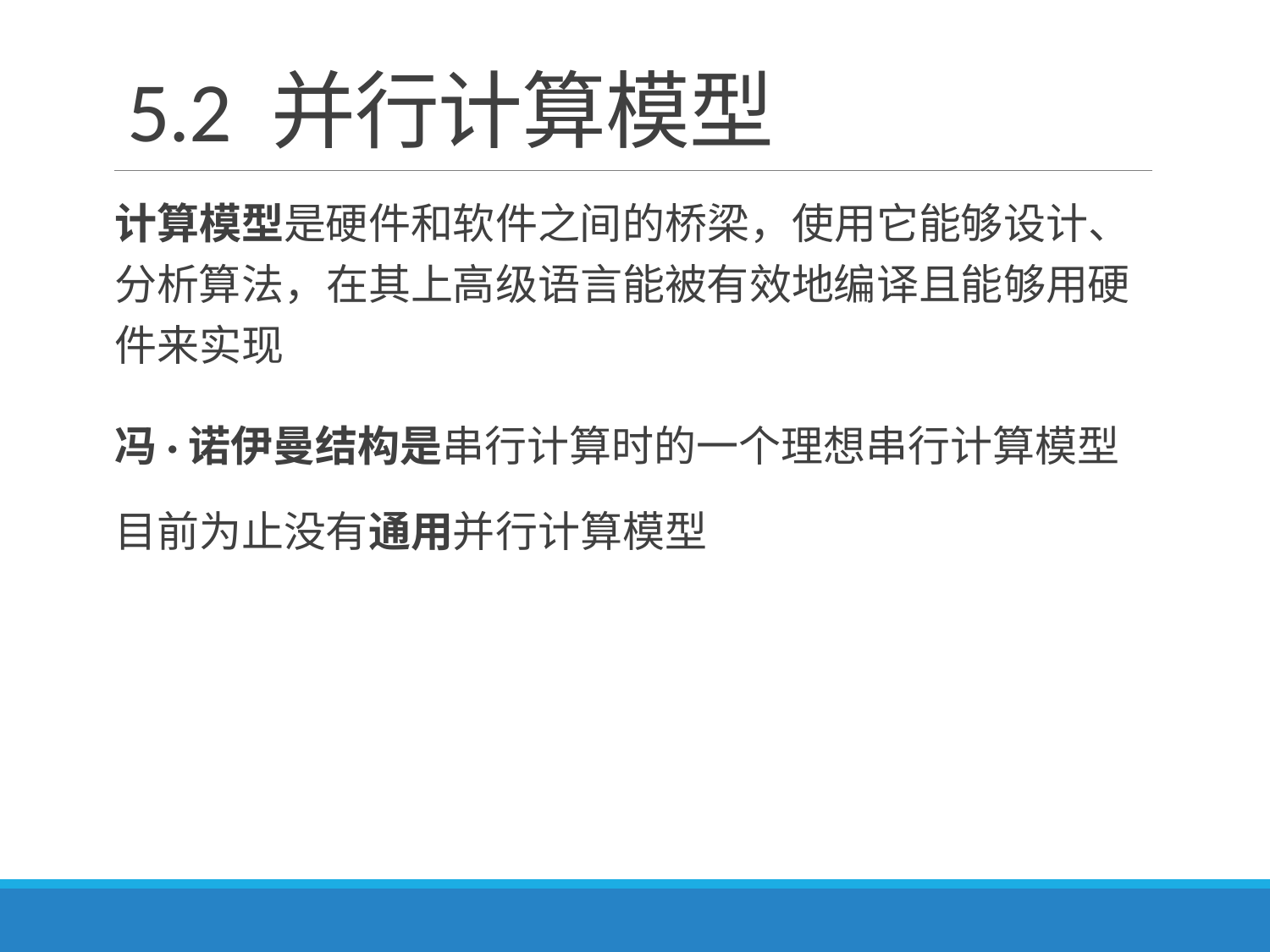

# 5.2 并行计算模型
计算模型是硬件和软件之间的桥梁，使用它能够设计、分析算法，在其上高级语言能被有效地编译且能够用硬件来实现
冯·诺伊曼结构是串行计算时的一个理想串行计算模型
目前为止没有通用并行计算模型
17